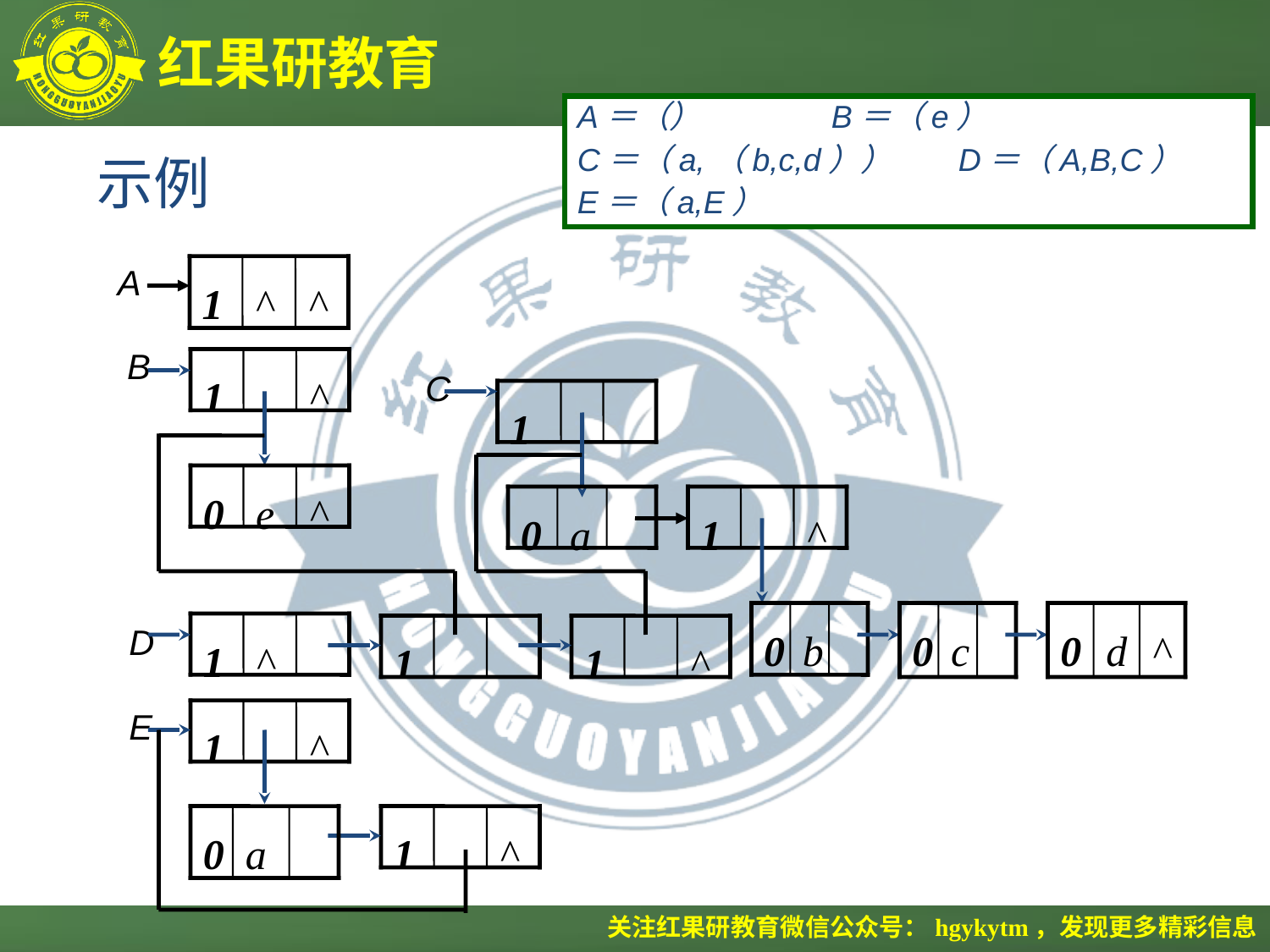

A＝（）	    	B＝（e）
C＝（a,（b,c,d））  	D＝（A,B,C）
E＝（a,E）
示例
A
1

^

^

B
1

^

0

e

^

C
1

0

a

1

^

0

b

0

c

0

d

^

D
1

^

1

1

^

E
1

^

0

a

1

^